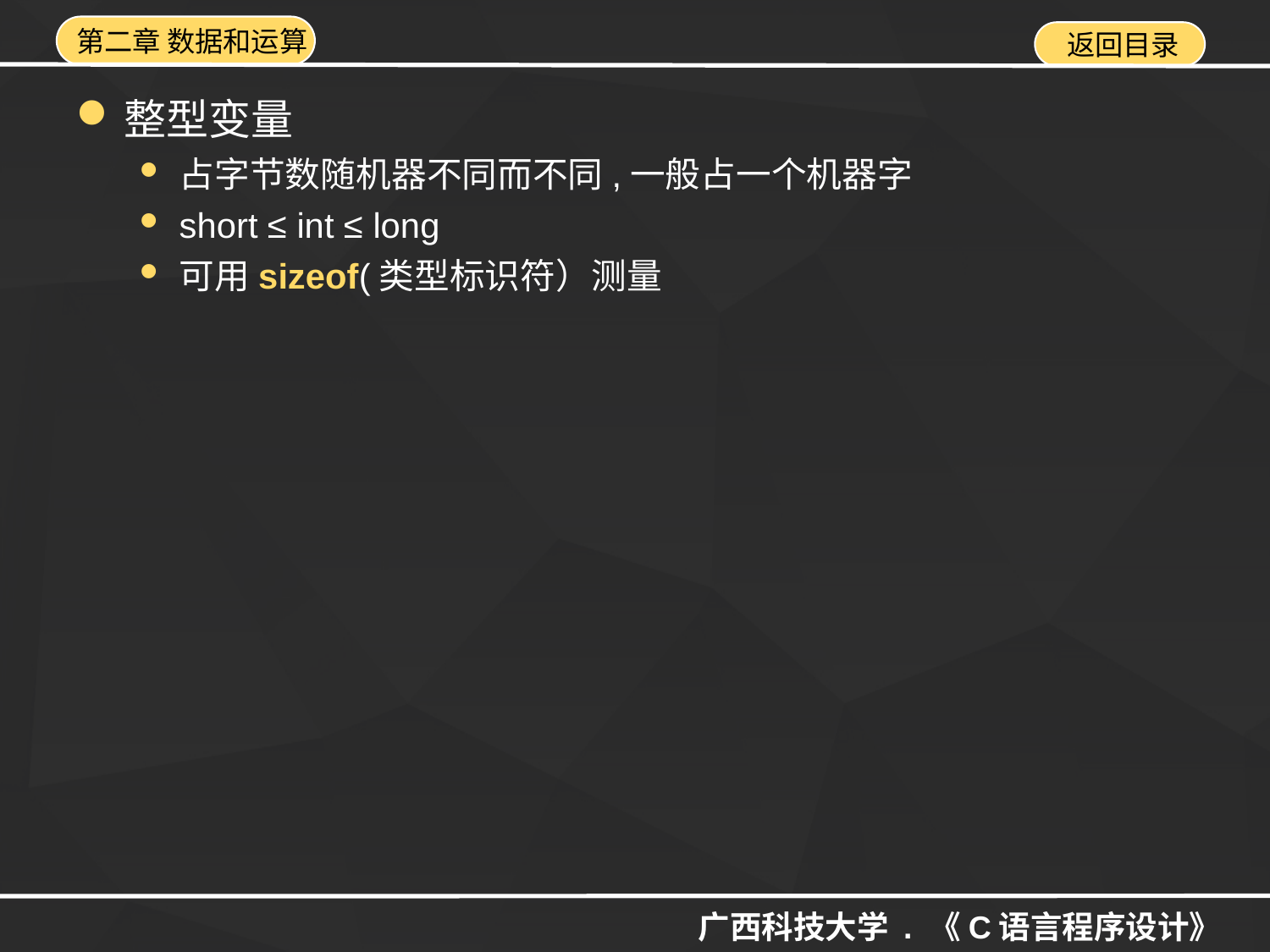

整型变量
占字节数随机器不同而不同,一般占一个机器字
short ≤ int ≤ long
可用sizeof(类型标识符）测量